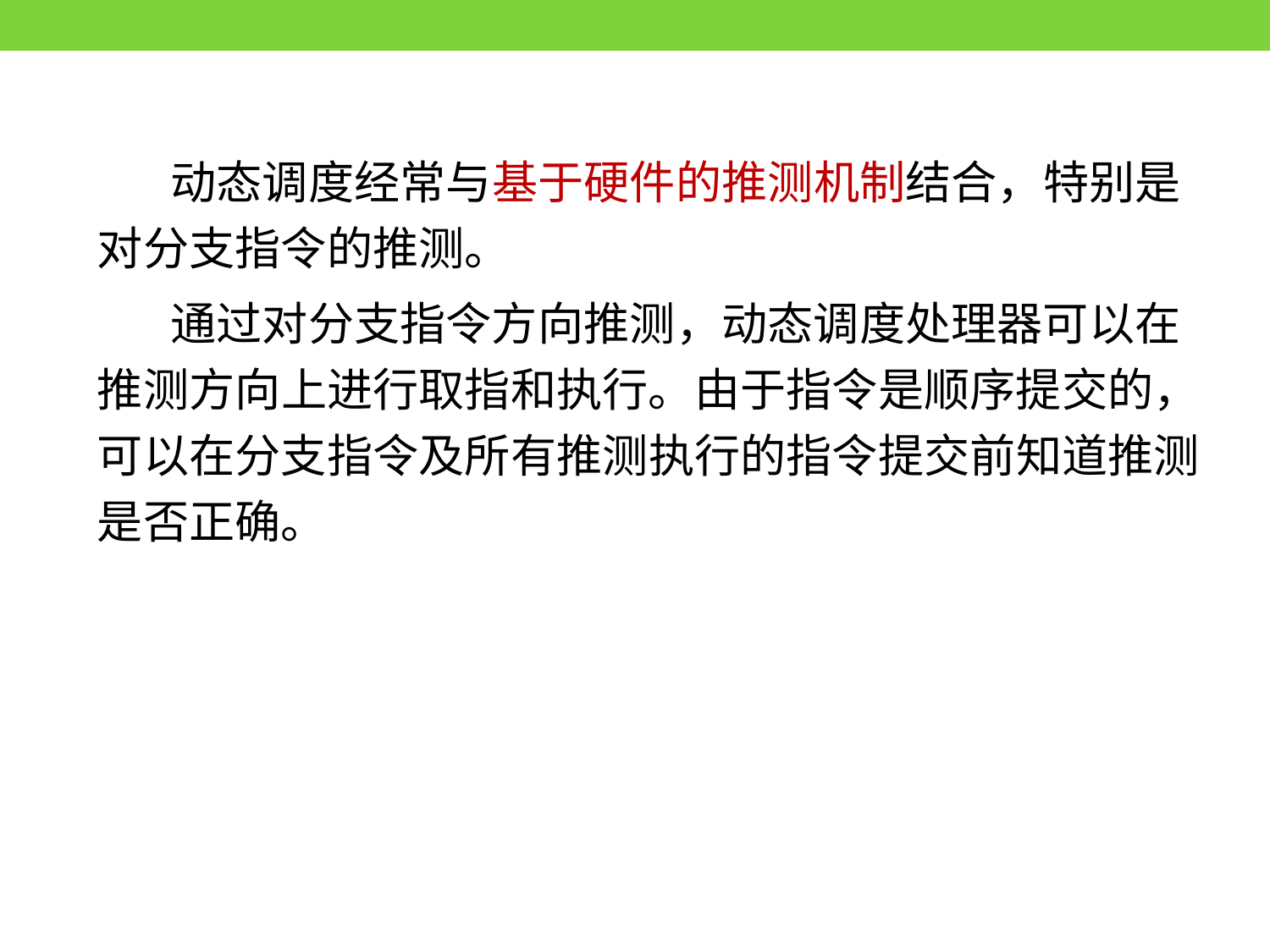

113
      动态调度经常与基于硬件的推测机制结合，特别是对分支指令的推测。
      通过对分支指令方向推测，动态调度处理器可以在推测方向上进行取指和执行。由于指令是顺序提交的，可以在分支指令及所有推测执行的指令提交前知道推测是否正确。